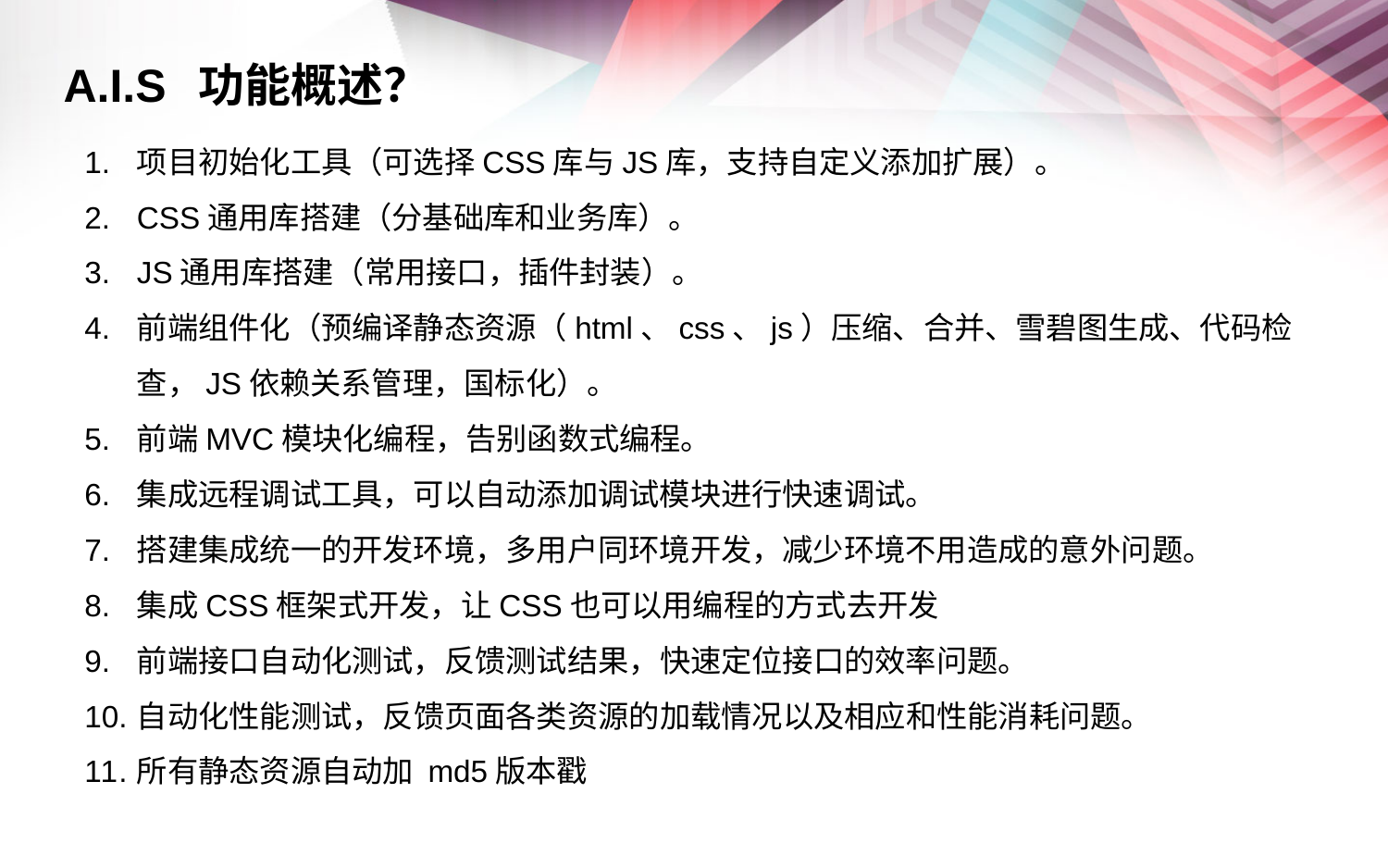

A.I.S  功能概述？
项目初始化工具（可选择CSS库与JS库，支持自定义添加扩展）。
CSS通用库搭建（分基础库和业务库）。
JS通用库搭建（常用接口，插件封装）。
前端组件化（预编译静态资源（html、css、js）压缩、合并、雪碧图生成、代码检查，JS依赖关系管理，国标化）。
前端MVC模块化编程，告别函数式编程。
集成远程调试工具，可以自动添加调试模块进行快速调试。
搭建集成统一的开发环境，多用户同环境开发，减少环境不用造成的意外问题。
集成CSS框架式开发，让CSS也可以用编程的方式去开发
前端接口自动化测试，反馈测试结果，快速定位接口的效率问题。
自动化性能测试，反馈页面各类资源的加载情况以及相应和性能消耗问题。
所有静态资源自动加 md5版本戳